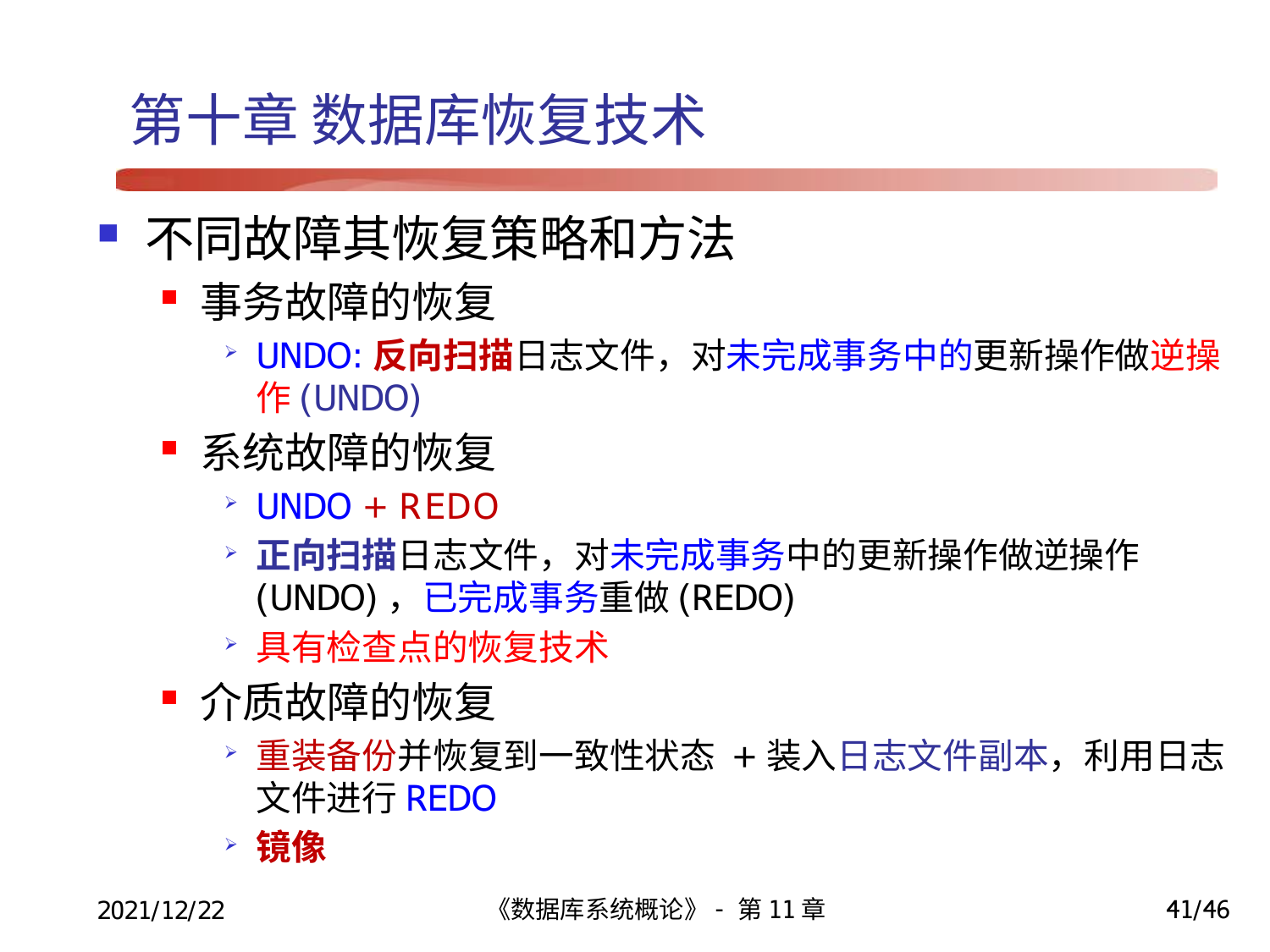

# 第十章 数据库恢复技术
不同故障其恢复策略和方法
事务故障的恢复
UNDO:反向扫描日志文件，对未完成事务中的更新操作做逆操作(UNDO)
系统故障的恢复
UNDO + REDO
正向扫描日志文件，对未完成事务中的更新操作做逆操作(UNDO)，已完成事务重做(REDO)
具有检查点的恢复技术
介质故障的恢复
重装备份并恢复到一致性状态 +装入日志文件副本，利用日志文件进行REDO
镜像
《数据库系统概论》- 第11章
41/46
2021/12/22